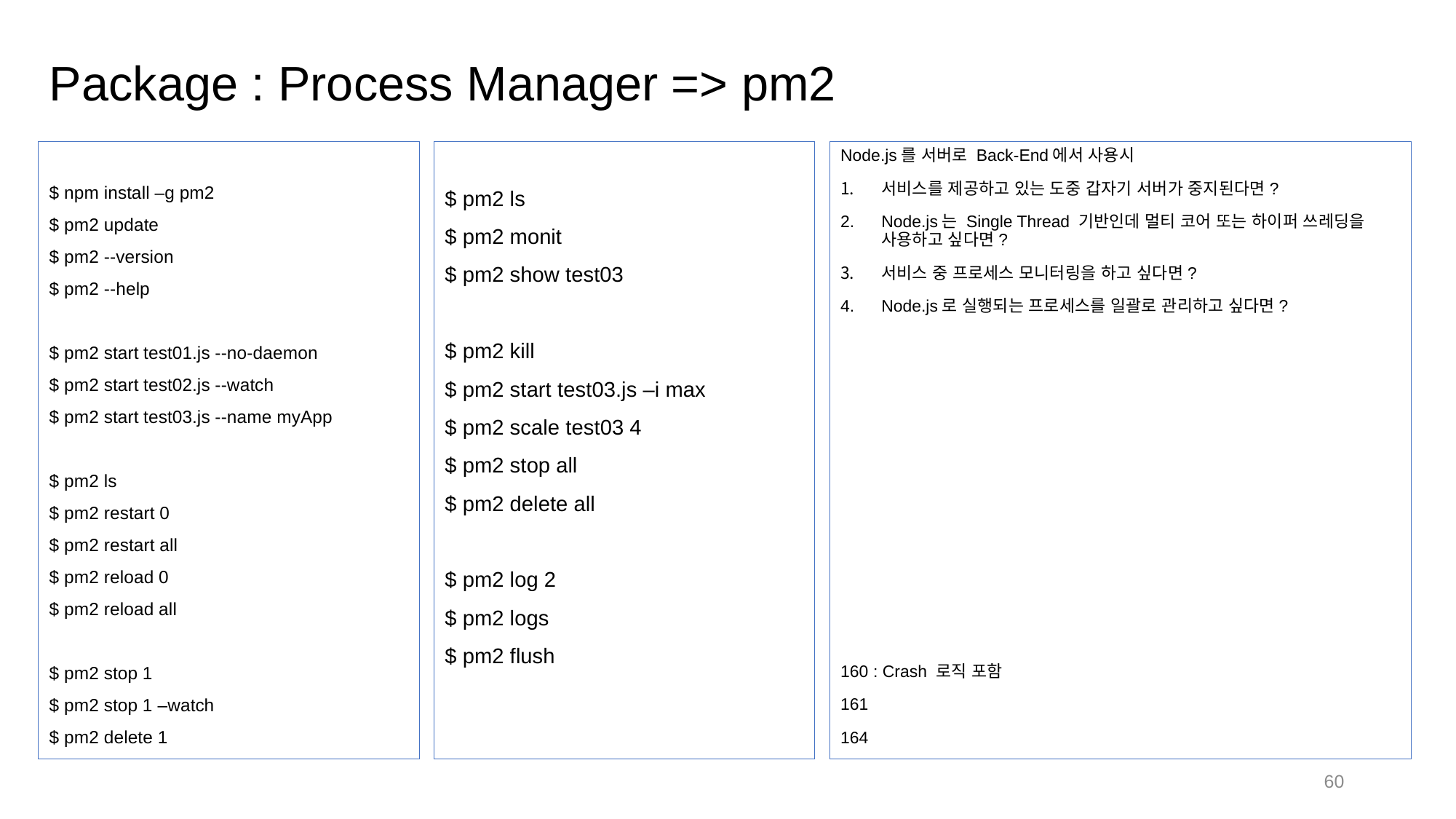

# Package : Process Manager => pm2

$ npm install –g pm2
$ pm2 update
$ pm2 --version
$ pm2 --help

$ pm2 start test01.js --no-daemon
$ pm2 start test02.js --watch
$ pm2 start test03.js --name myApp

$ pm2 ls
$ pm2 restart 0
$ pm2 restart all
$ pm2 reload 0
$ pm2 reload all

$ pm2 stop 1
$ pm2 stop 1 –watch
$ pm2 delete 1

$ pm2 ls
$ pm2 monit
$ pm2 show test03

$ pm2 kill
$ pm2 start test03.js –i max
$ pm2 scale test03 4
$ pm2 stop all
$ pm2 delete all

$ pm2 log 2
$ pm2 logs
$ pm2 flush

Node.js를 서버로 Back-End에서 사용시
서비스를 제공하고 있는 도중 갑자기 서버가 중지된다면?
Node.js는 Single Thread 기반인데 멀티 코어 또는 하이퍼 쓰레딩을 사용하고 싶다면?
서비스 중 프로세스 모니터링을 하고 싶다면?
Node.js로 실행되는 프로세스를 일괄로 관리하고 싶다면?

160 : Crash 로직 포함
161
164
60